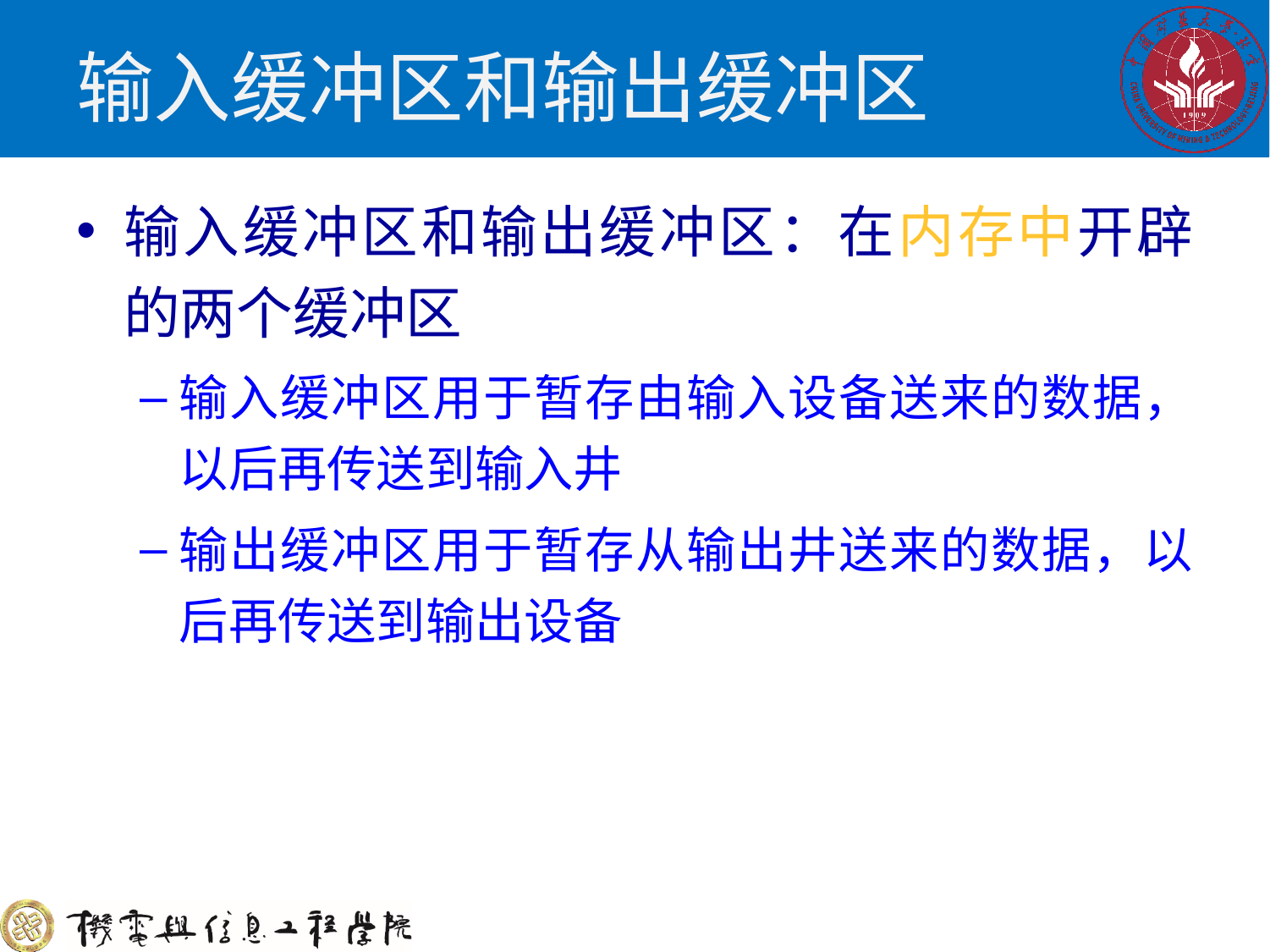

# 输入缓冲区和输出缓冲区
输入缓冲区和输出缓冲区：在内存中开辟的两个缓冲区
输入缓冲区用于暂存由输入设备送来的数据，以后再传送到输入井
输出缓冲区用于暂存从输出井送来的数据，以后再传送到输出设备